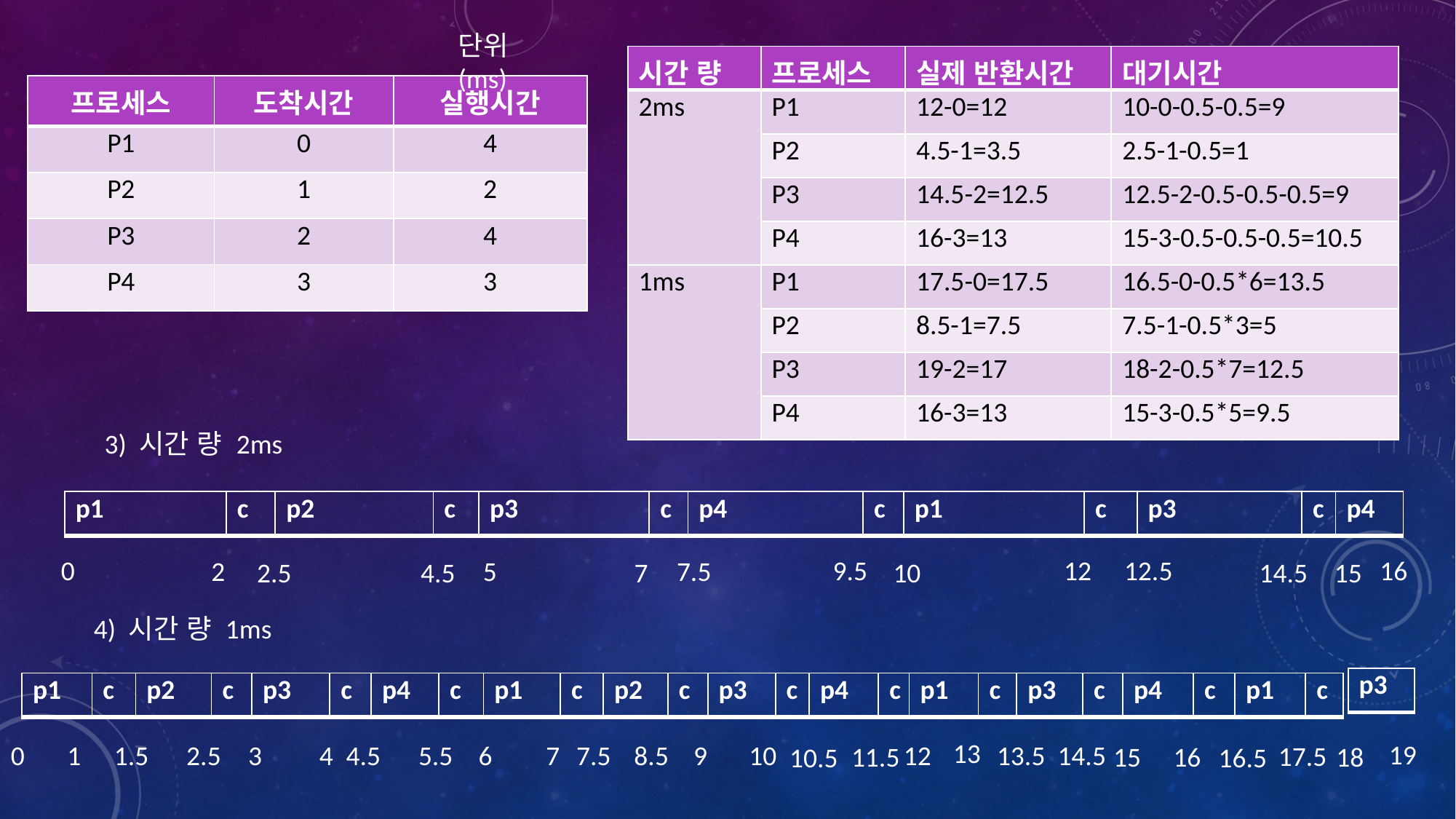

단위(ms)
| 시간 량 | 프로세스 | 실제 반환시간 | 대기시간 |
| --- | --- | --- | --- |
| 2ms | P1 | 12-0=12 | 10-0-0.5-0.5=9 |
|  | P2 | 4.5-1=3.5 | 2.5-1-0.5=1 |
|  | P3 | 14.5-2=12.5 | 12.5-2-0.5-0.5-0.5=9 |
|  | P4 | 16-3=13 | 15-3-0.5-0.5-0.5=10.5 |
| 1ms | P1 | 17.5-0=17.5 | 16.5-0-0.5\*6=13.5 |
|  | P2 | 8.5-1=7.5 | 7.5-1-0.5\*3=5 |
|  | P3 | 19-2=17 | 18-2-0.5\*7=12.5 |
|  | P4 | 16-3=13 | 15-3-0.5\*5=9.5 |
| 프로세스 | 도착시간 | 실행시간 |
| --- | --- | --- |
| P1 | 0 | 4 |
| P2 | 1 | 2 |
| P3 | 2 | 4 |
| P4 | 3 | 3 |
3) 시간 량 2ms
| p1 | c | p2 | c | p3 | c | p4 | c | p1 | c | p3 | c | p4 |
| --- | --- | --- | --- | --- | --- | --- | --- | --- | --- | --- | --- | --- |
0
9.5
12
12.5
16
2
5
7.5
2.5
4.5
7
10
14.5
15
4) 시간 량 1ms
| p3 |
| --- |
| p1 | c | p2 | c | p3 | c | p4 | c | p1 | c | p2 | c | p3 | c | p4 | c | p1 | c | p3 | c | p4 | c | p1 | c |
| --- | --- | --- | --- | --- | --- | --- | --- | --- | --- | --- | --- | --- | --- | --- | --- | --- | --- | --- | --- | --- | --- | --- | --- |
13
19
0
1
1.5
2.5
3
4
4.5
6
7
7.5
8.5
9
10
13.5
14.5
12
5.5
17.5
11.5
15
16
18
16.5
10.5